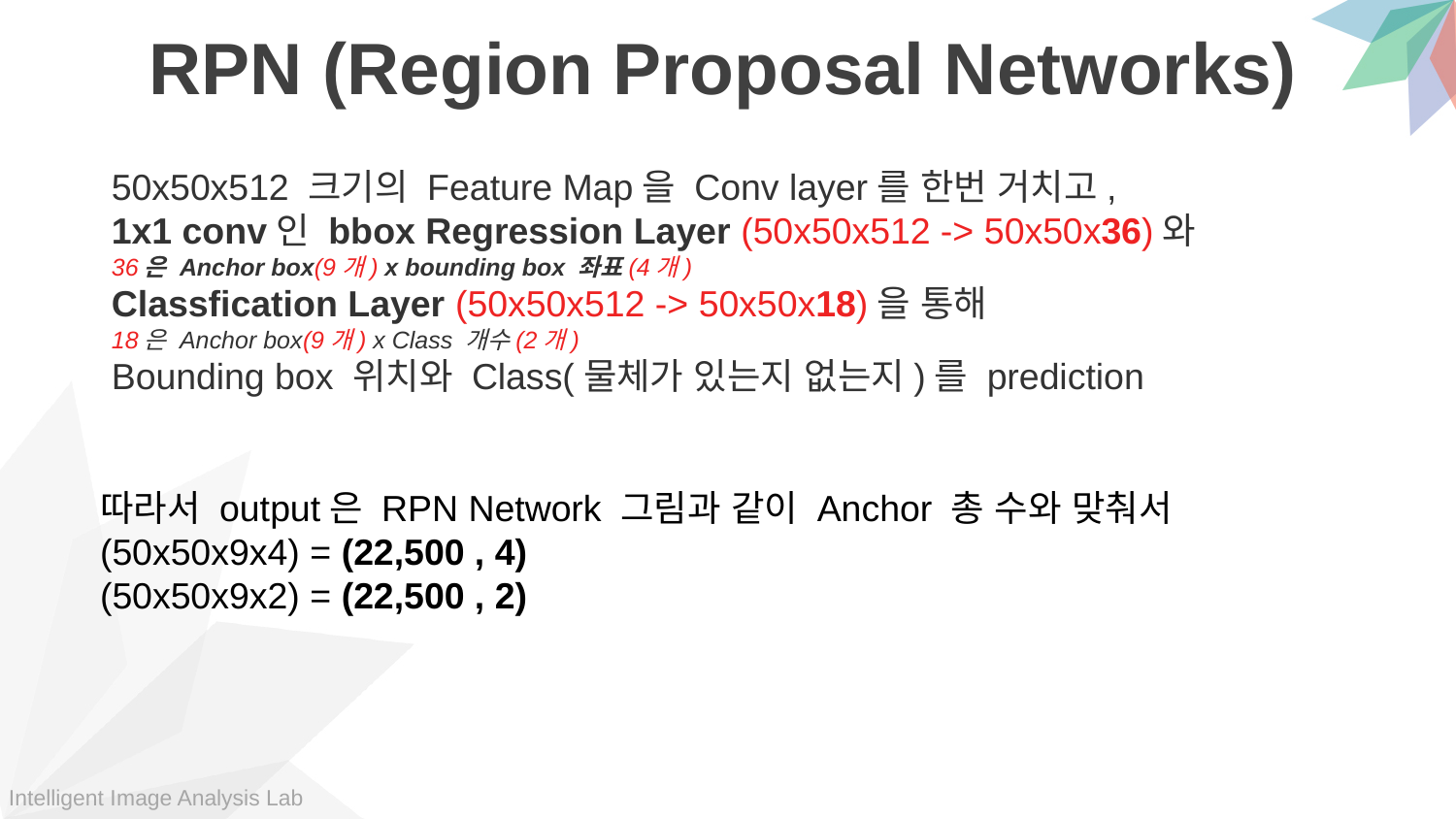

RPN (Region Proposal Networks)
50x50x512 크기의 Feature Map을 Conv layer를 한번 거치고,
1x1 conv인 bbox Regression Layer (50x50x512 -> 50x50x36)와
36은 Anchor box(9개) x bounding box 좌표(4개)
Classfication Layer (50x50x512 -> 50x50x18)을 통해
18은 Anchor box(9개) x Class 개수(2개)
Bounding box 위치와 Class(물체가 있는지 없는지)를 prediction
따라서 output은 RPN Network 그림과 같이 Anchor 총 수와 맞춰서
(50x50x9x4) = (22,500 , 4)
(50x50x9x2) = (22,500 , 2)